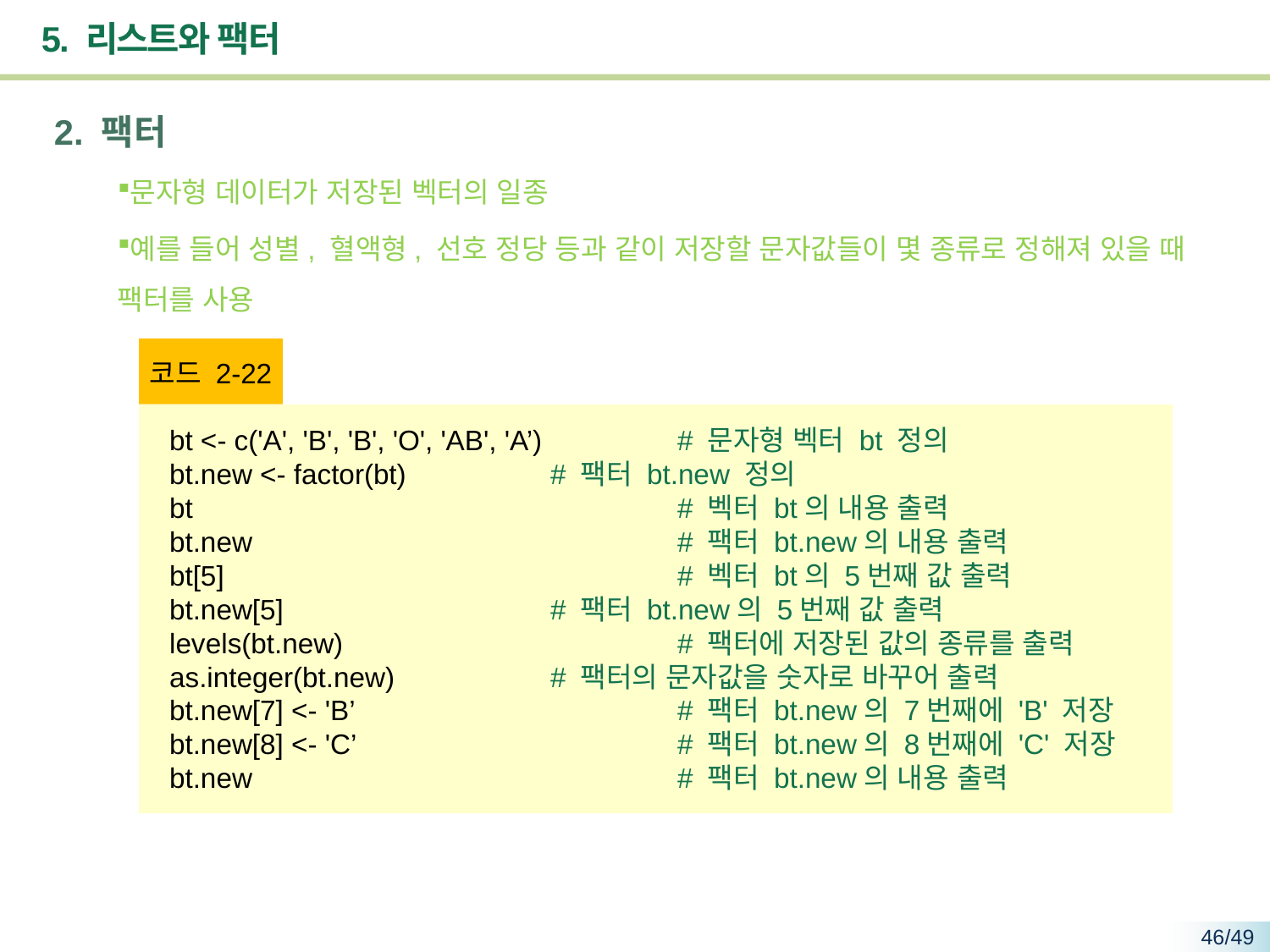

# 5. 리스트와 팩터
2. 팩터
문자형 데이터가 저장된 벡터의 일종
예를 들어 성별, 혈액형, 선호 정당 등과 같이 저장할 문자값들이 몇 종류로 정해져 있을 때 팩터를 사용

코드 2-22

bt <- c('A', 'B', 'B', 'O', 'AB', 'A’) 	# 문자형 벡터 bt 정의
bt.new <- factor(bt) 		# 팩터 bt.new 정의
bt 				# 벡터 bt의 내용 출력
bt.new 				# 팩터 bt.new의 내용 출력
bt[5] 				# 벡터 bt의 5번째 값 출력
bt.new[5] 			# 팩터 bt.new의 5번째 값 출력
levels(bt.new) 			# 팩터에 저장된 값의 종류를 출력
as.integer(bt.new) 		# 팩터의 문자값을 숫자로 바꾸어 출력
bt.new[7] <- 'B’ 			# 팩터 bt.new의 7번째에 'B' 저장
bt.new[8] <- 'C’ 			# 팩터 bt.new의 8번째에 'C' 저장
bt.new 				# 팩터 bt.new의 내용 출력